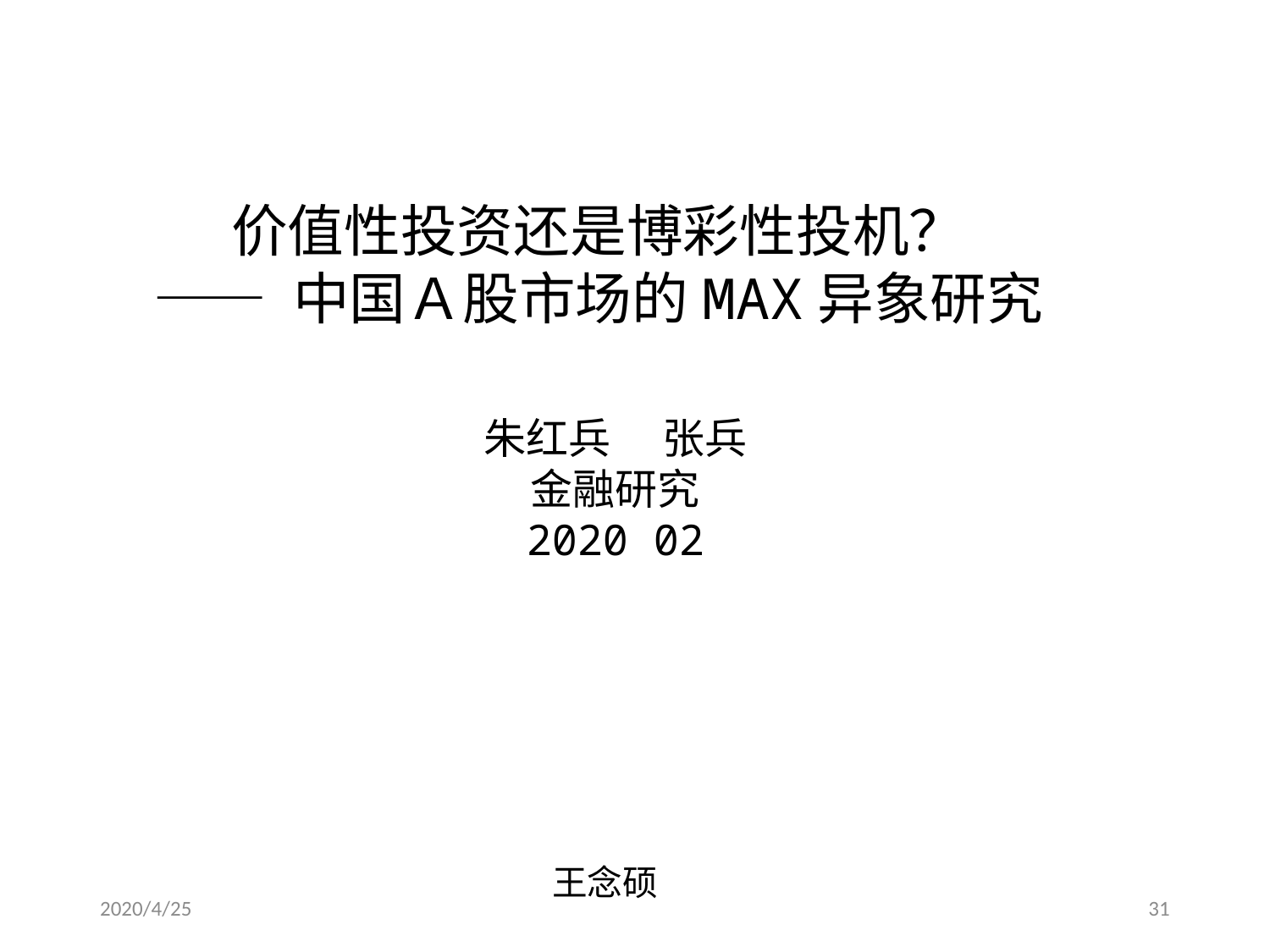

价值性投资还是博彩性投机？
—— 中国Ａ股市场的MAX异象研究
朱红兵 　张兵
金融研究
2020 02
王念硕
2020/4/25
31